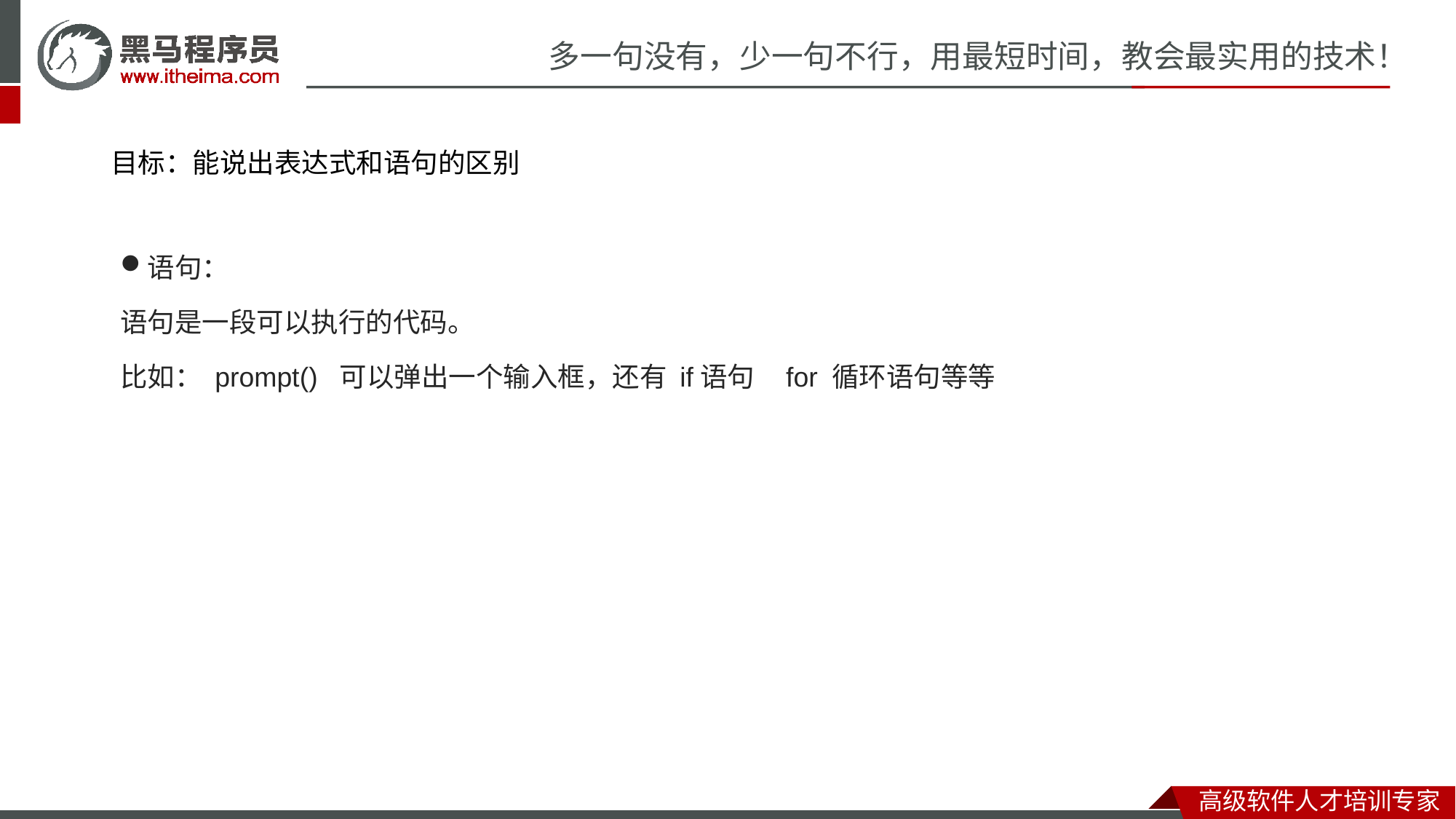

目标：能说出表达式和语句的区别
语句：
语句是一段可以执行的代码。
比如： prompt()  可以弹出一个输入框，还有 if语句    for 循环语句等等